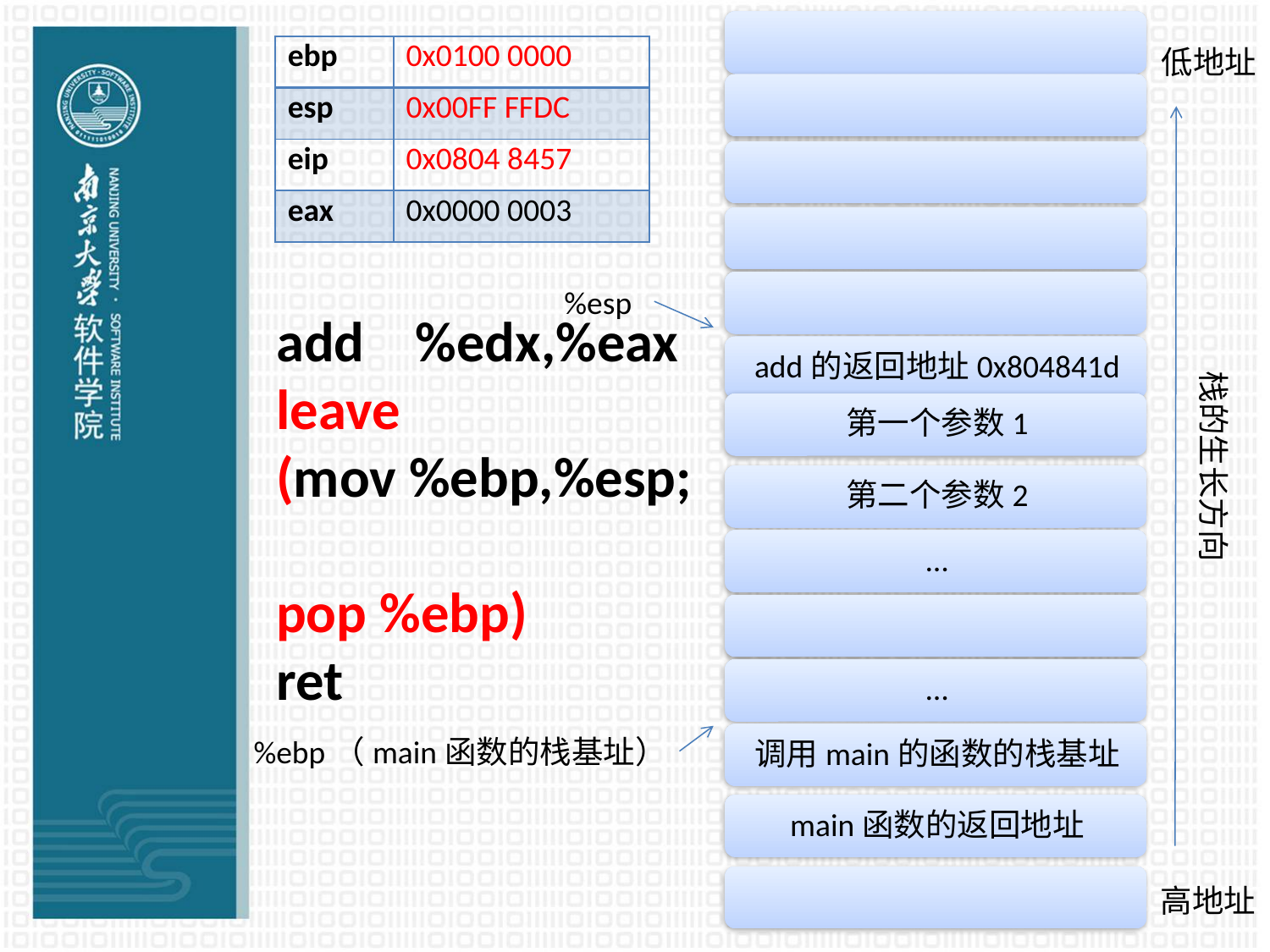

add的返回地址0x804841d
第一个参数1
第二个参数2
…

…
调用main的函数的栈基址
main函数的返回地址

| ebp | 0x0100 0000 |
| --- | --- |
| esp | 0x00FF FFDC |
| eip | 0x0804 8457 |
| eax | 0x0000 0003 |
低地址
%esp
# add    %edx,%eax leave (mov %ebp,%esp; pop %ebp) ret
栈的生长方向
%ebp（main函数的栈基址）
高地址